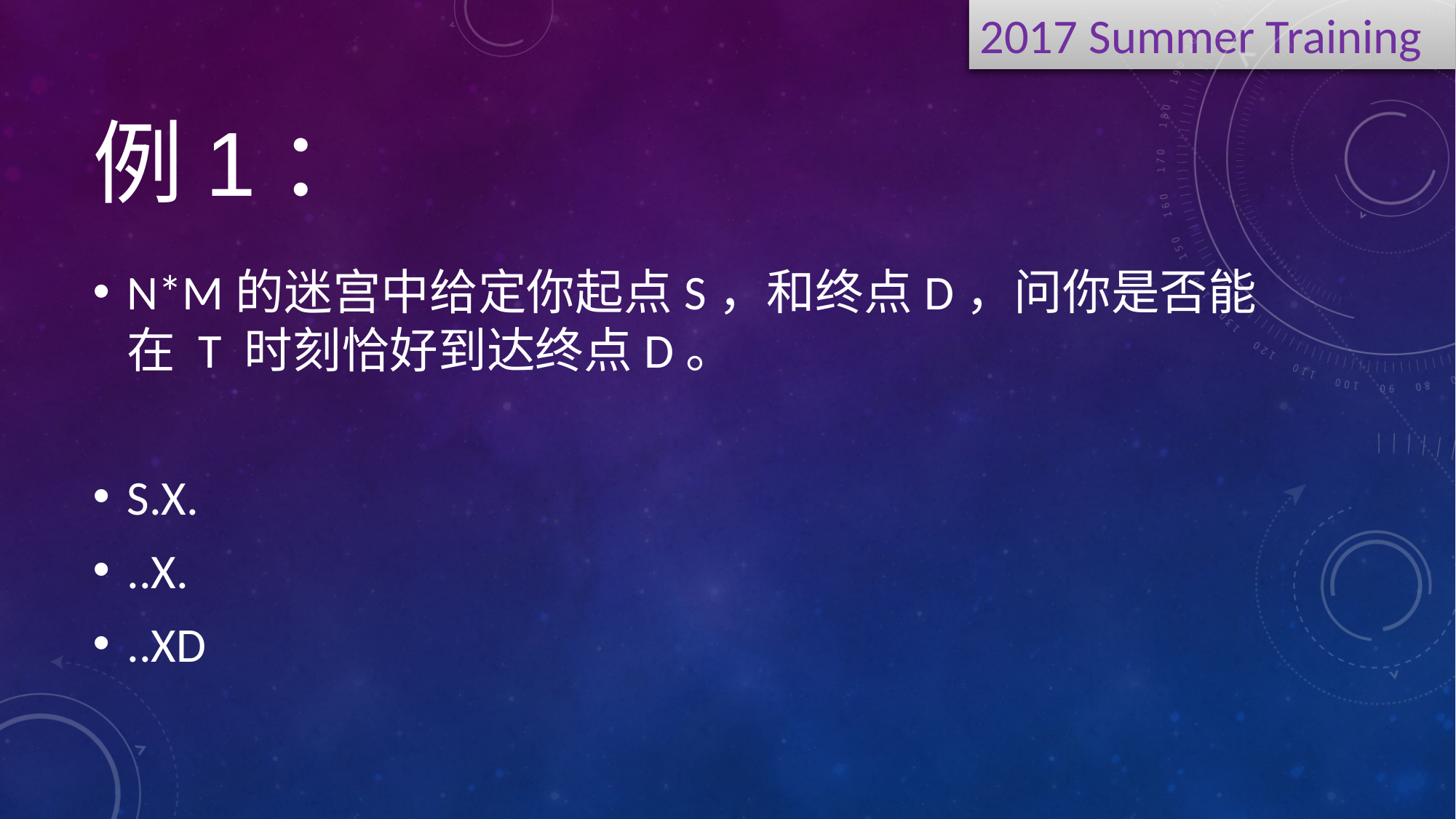

# 例1：
N*M的迷宫中给定你起点S，和终点D，问你是否能在 T 时刻恰好到达终点D。

S.X.
..X.
..XD